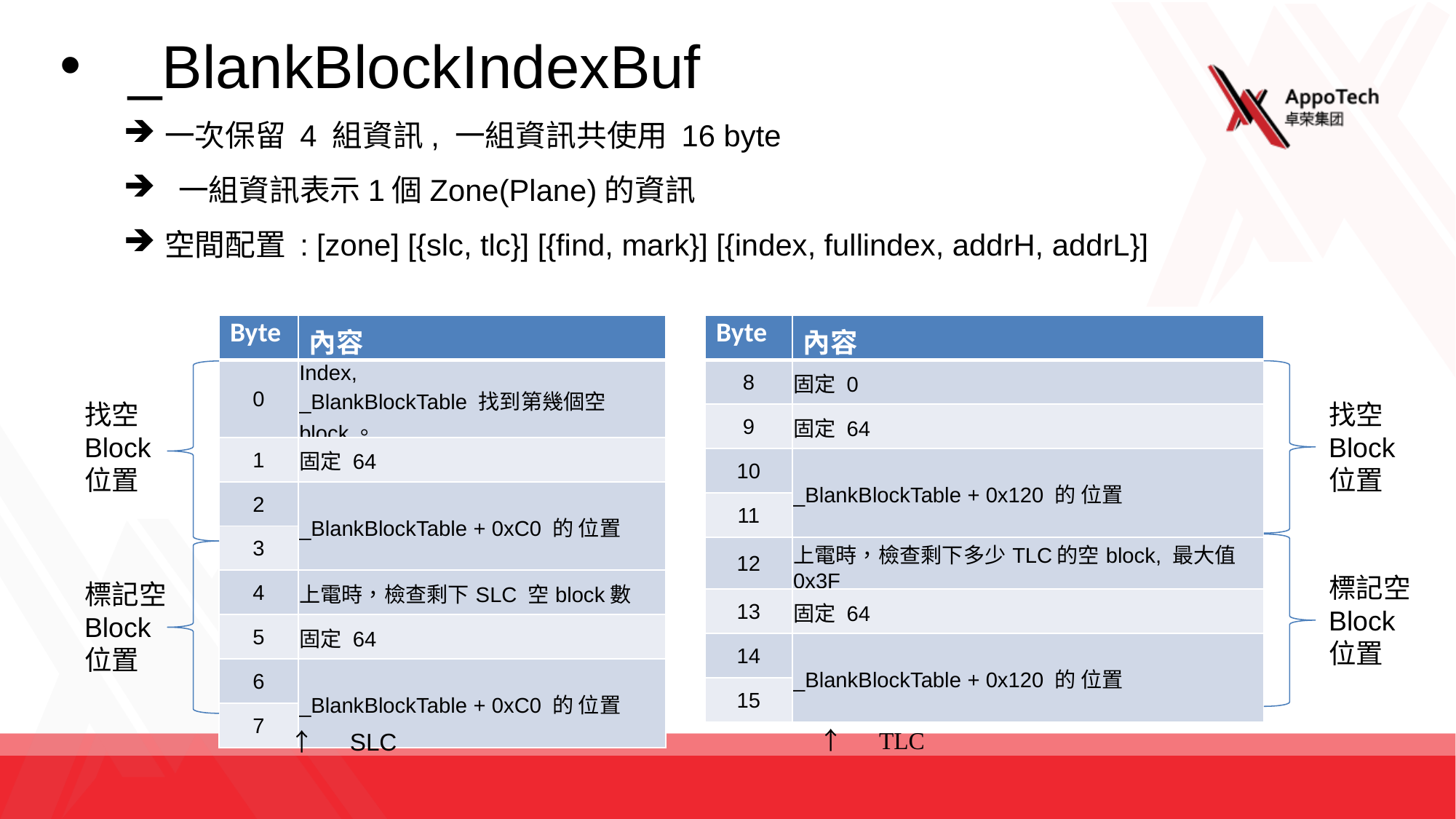

_BlankBlockIndexBuf
#
一次保留 4 組資訊, 一組資訊共使用 16 byte
 一組資訊表示1個Zone(Plane)的資訊
空間配置 : [zone] [{slc, tlc}] [{find, mark}] [{index, fullindex, addrH, addrL}]
| Byte | 內容 |
| --- | --- |
| 0 | Index, \_BlankBlockTable 找到第幾個空block。 |
| 1 | 固定 64 |
| 2 | \_BlankBlockTable + 0xC0 的 位置 |
| 3 |  |
| 4 | 上電時，檢查剩下SLC 空block數 |
| 5 | 固定 64 |
| 6 | \_BlankBlockTable + 0xC0 的 位置 |
| 7 |  |
| Byte | 內容 |
| --- | --- |
| 8 | 固定 0 |
| 9 | 固定 64 |
| 10 | \_BlankBlockTable + 0x120 的 位置 |
| 11 |  |
| 12 | 上電時，檢查剩下多少TLC的空block, 最大值 0x3F |
| 13 | 固定 64 |
| 14 | \_BlankBlockTable + 0x120 的 位置 |
| 15 |  |

找空
Block
位置
找空
Block
位置

標記空
Block
位置
標記空
Block
位置
↑　TLC
↑　SLC